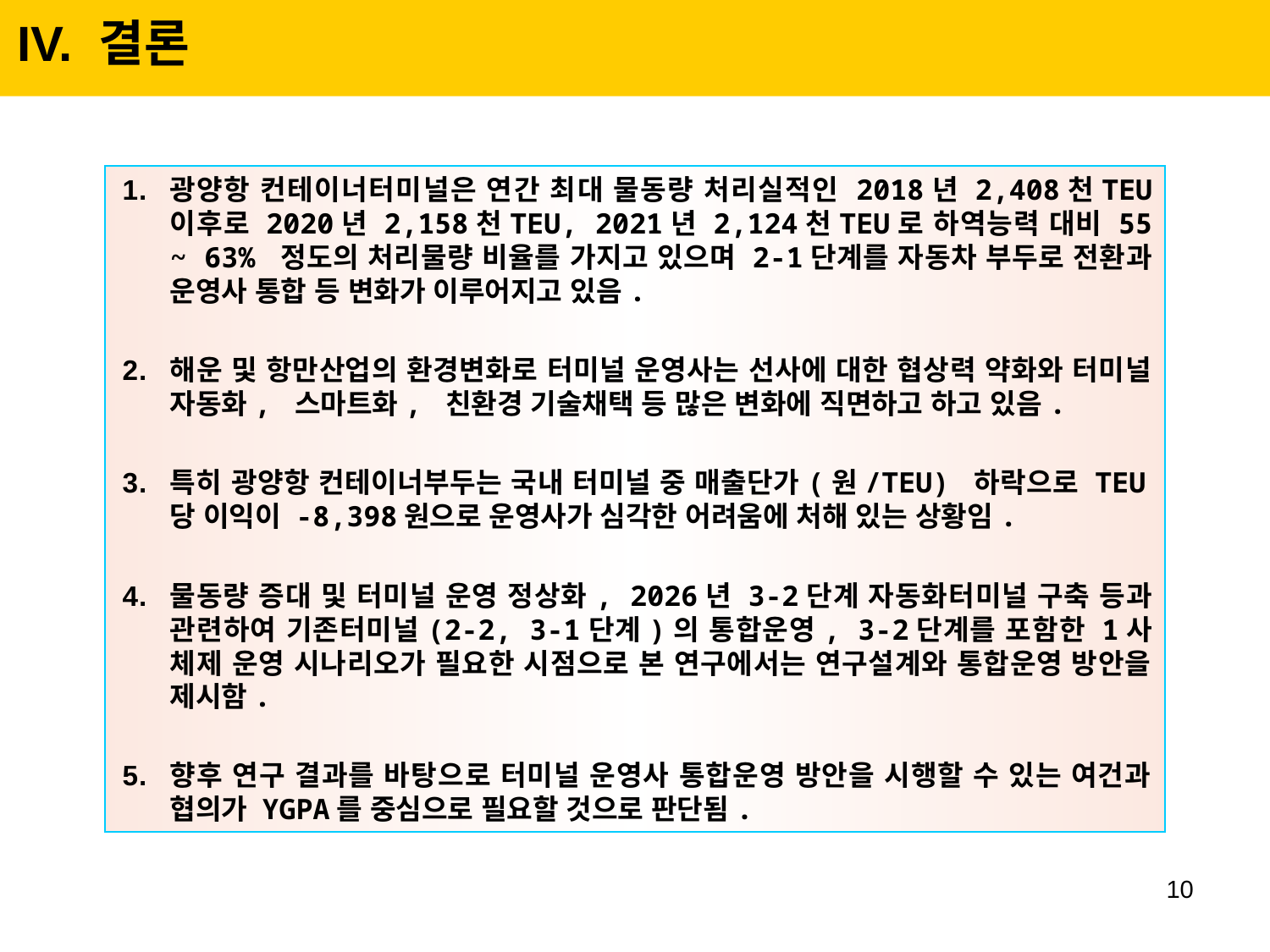

IV. 결론
광양항 컨테이너터미널은 연간 최대 물동량 처리실적인 2018년 2,408천TEU 이후로 2020년 2,158천TEU, 2021년 2,124천TEU로 하역능력 대비 55 ~ 63% 정도의 처리물량 비율를 가지고 있으며 2-1단계를 자동차 부두로 전환과 운영사 통합 등 변화가 이루어지고 있음.

해운 및 항만산업의 환경변화로 터미널 운영사는 선사에 대한 협상력 약화와 터미널 자동화, 스마트화, 친환경 기술채택 등 많은 변화에 직면하고 하고 있음.

특히 광양항 컨테이너부두는 국내 터미널 중 매출단가(원/TEU) 하락으로 TEU당 이익이 -8,398원으로 운영사가 심각한 어려움에 처해 있는 상황임.

물동량 증대 및 터미널 운영 정상화, 2026년 3-2단계 자동화터미널 구축 등과 관련하여 기존터미널(2-2, 3-1단계)의 통합운영, 3-2단계를 포함한 1사 체제 운영 시나리오가 필요한 시점으로 본 연구에서는 연구설계와 통합운영 방안을 제시함.

향후 연구 결과를 바탕으로 터미널 운영사 통합운영 방안을 시행할 수 있는 여건과 협의가 YGPA를 중심으로 필요할 것으로 판단됨.
10